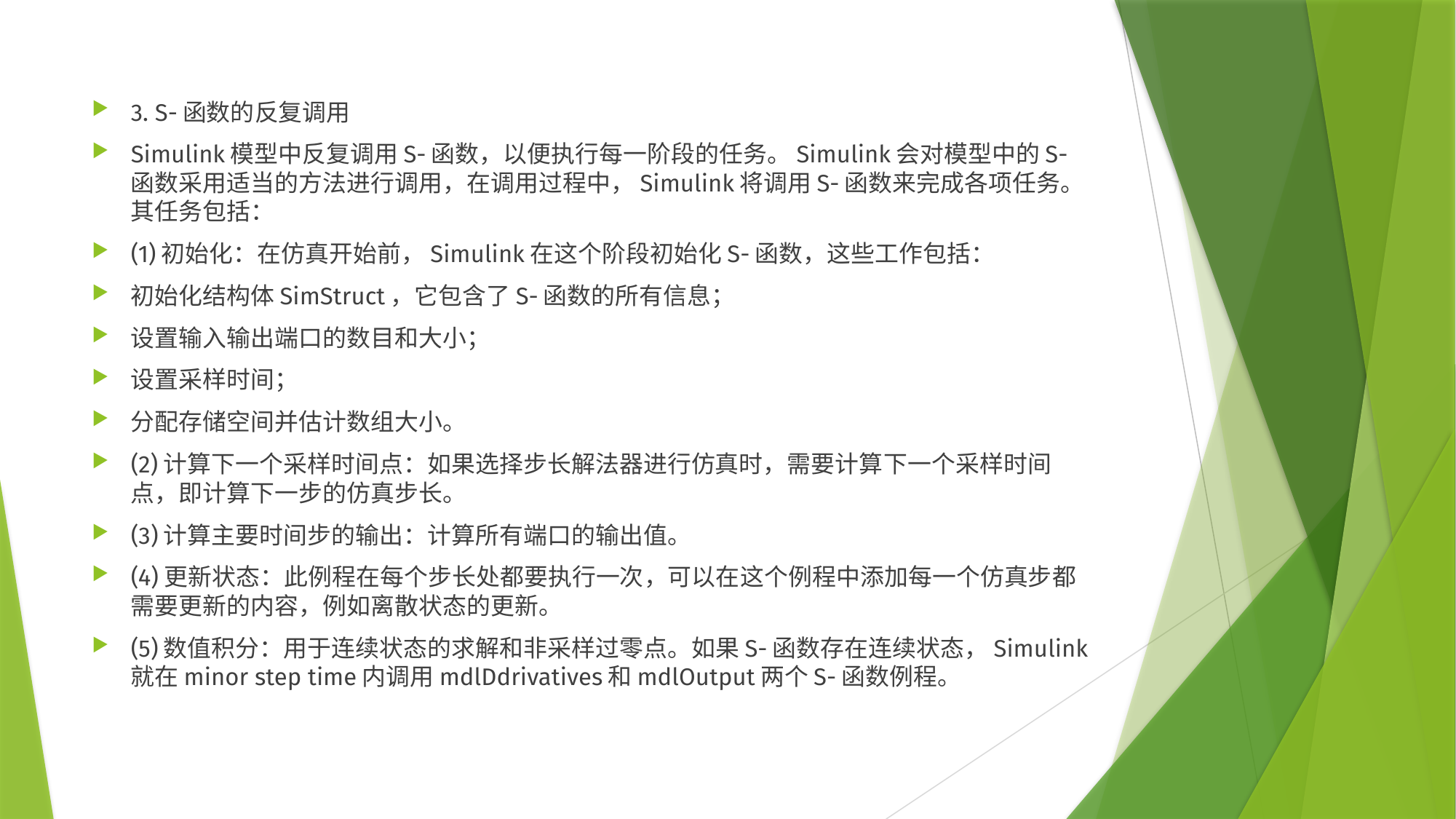

3. S-函数的反复调用
Simulink模型中反复调用S-函数，以便执行每一阶段的任务。Simulink会对模型中的S-函数采用适当的方法进行调用，在调用过程中，Simulink将调用S-函数来完成各项任务。其任务包括：
(1)初始化：在仿真开始前，Simulink在这个阶段初始化S-函数，这些工作包括：
初始化结构体SimStruct，它包含了S-函数的所有信息；
设置输入输出端口的数目和大小；
设置采样时间；
分配存储空间并估计数组大小。
(2)计算下一个采样时间点：如果选择步长解法器进行仿真时，需要计算下一个采样时间点，即计算下一步的仿真步长。
(3)计算主要时间步的输出：计算所有端口的输出值。
(4)更新状态：此例程在每个步长处都要执行一次，可以在这个例程中添加每一个仿真步都需要更新的内容，例如离散状态的更新。
(5)数值积分：用于连续状态的求解和非采样过零点。如果S-函数存在连续状态，Simulink就在minor step time内调用mdlDdrivatives和mdlOutput两个S-函数例程。